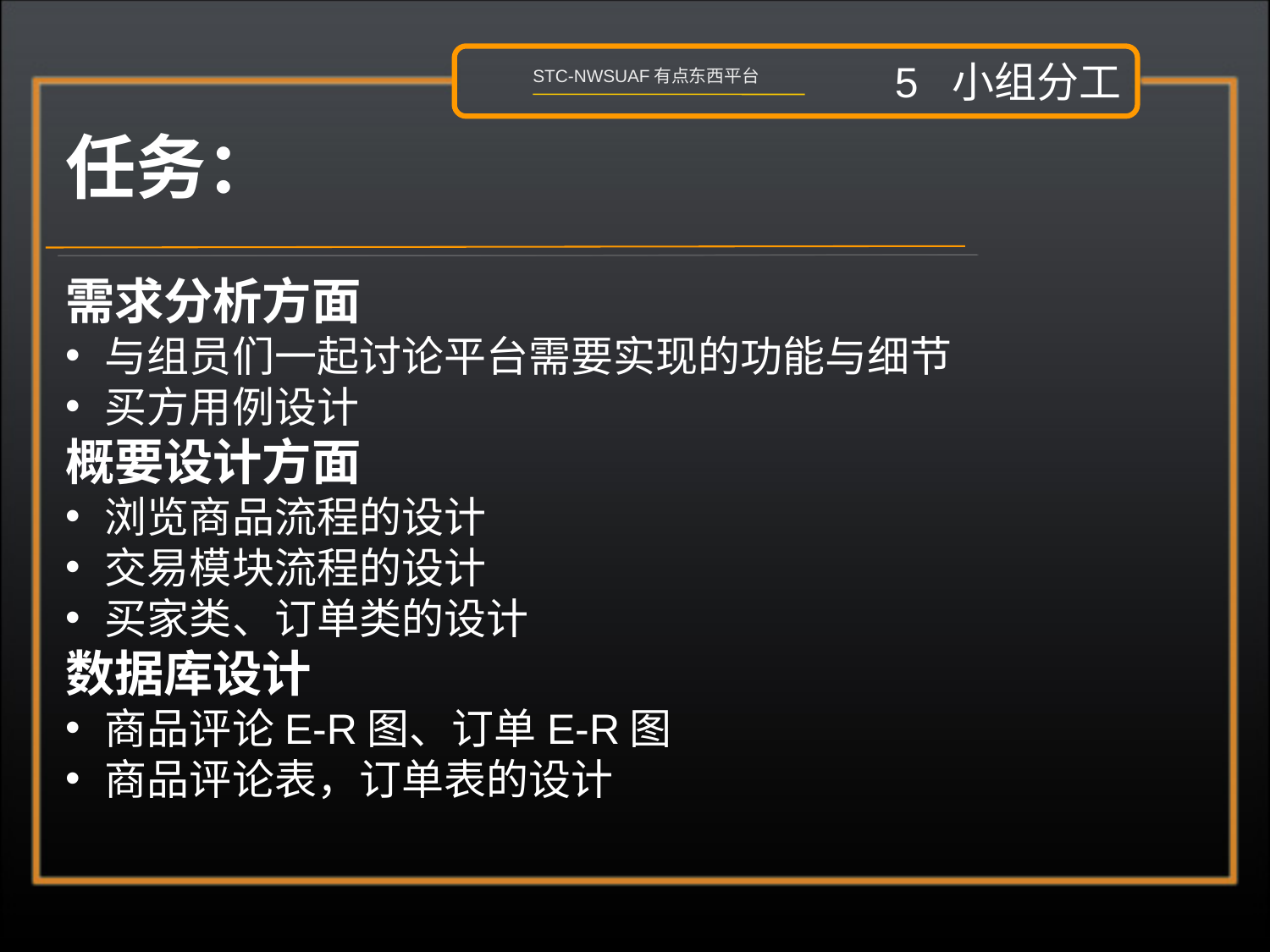

5  小组分工
STC-NWSUAF有点东西平台

任务：
需求分析方面
与组员们一起讨论平台需要实现的功能与细节
买方用例设计
概要设计方面
浏览商品流程的设计
交易模块流程的设计
买家类、订单类的设计
数据库设计
商品评论E-R图、订单E-R图
商品评论表，订单表的设计